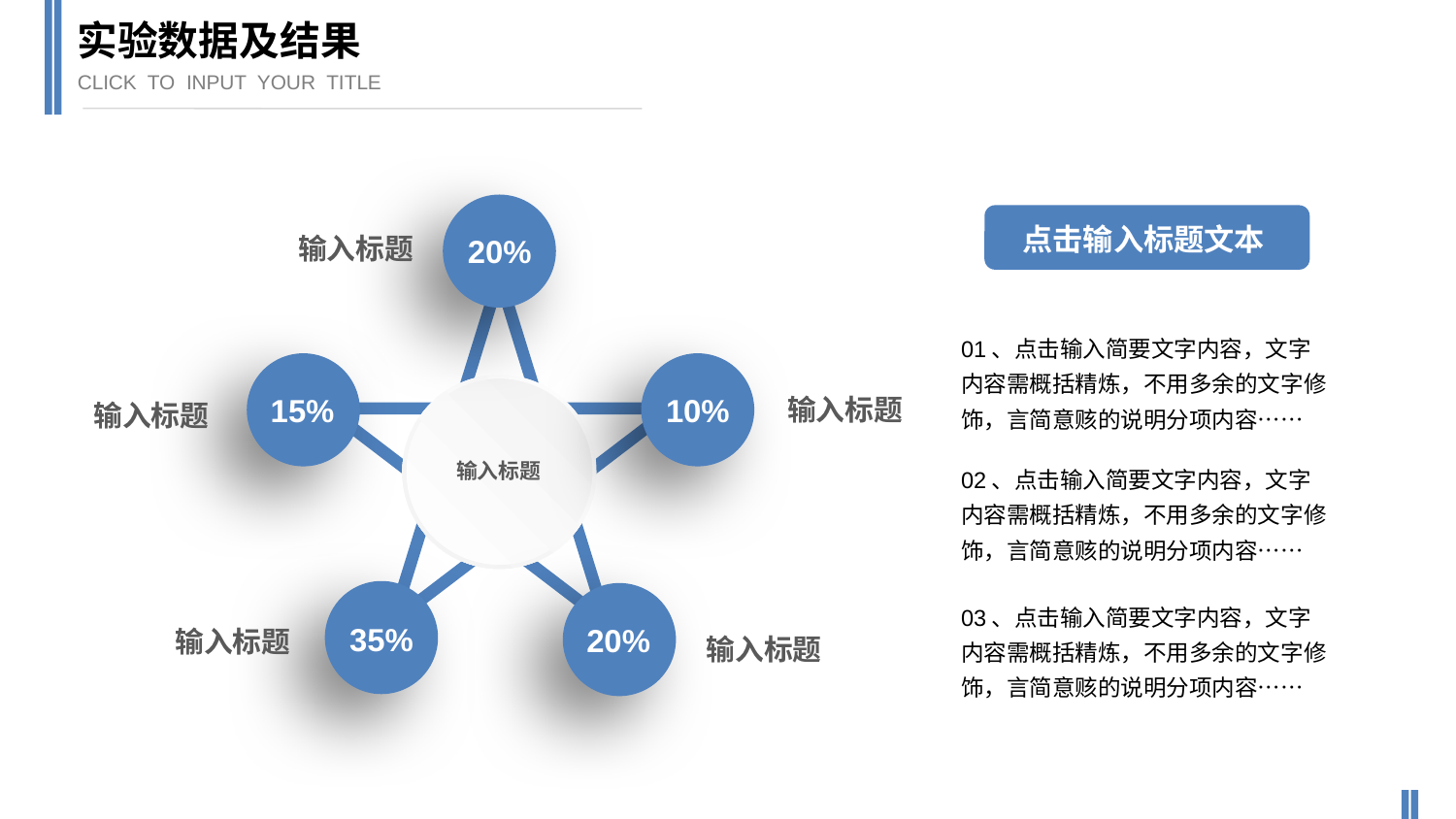

实验数据及结果
CLICK  TO  INPUT  YOUR  TITLE

点击输入标题文本
输入标题
20%

01、点击输入简要文字内容，文字内容需概括精炼，不用多余的文字修饰，言简意赅的说明分项内容……

输入标题
输入标题
输入标题
15%
10%
02、点击输入简要文字内容，文字内容需概括精炼，不用多余的文字修饰，言简意赅的说明分项内容……

03、点击输入简要文字内容，文字内容需概括精炼，不用多余的文字修饰，言简意赅的说明分项内容……
输入标题
35%
20%
输入标题